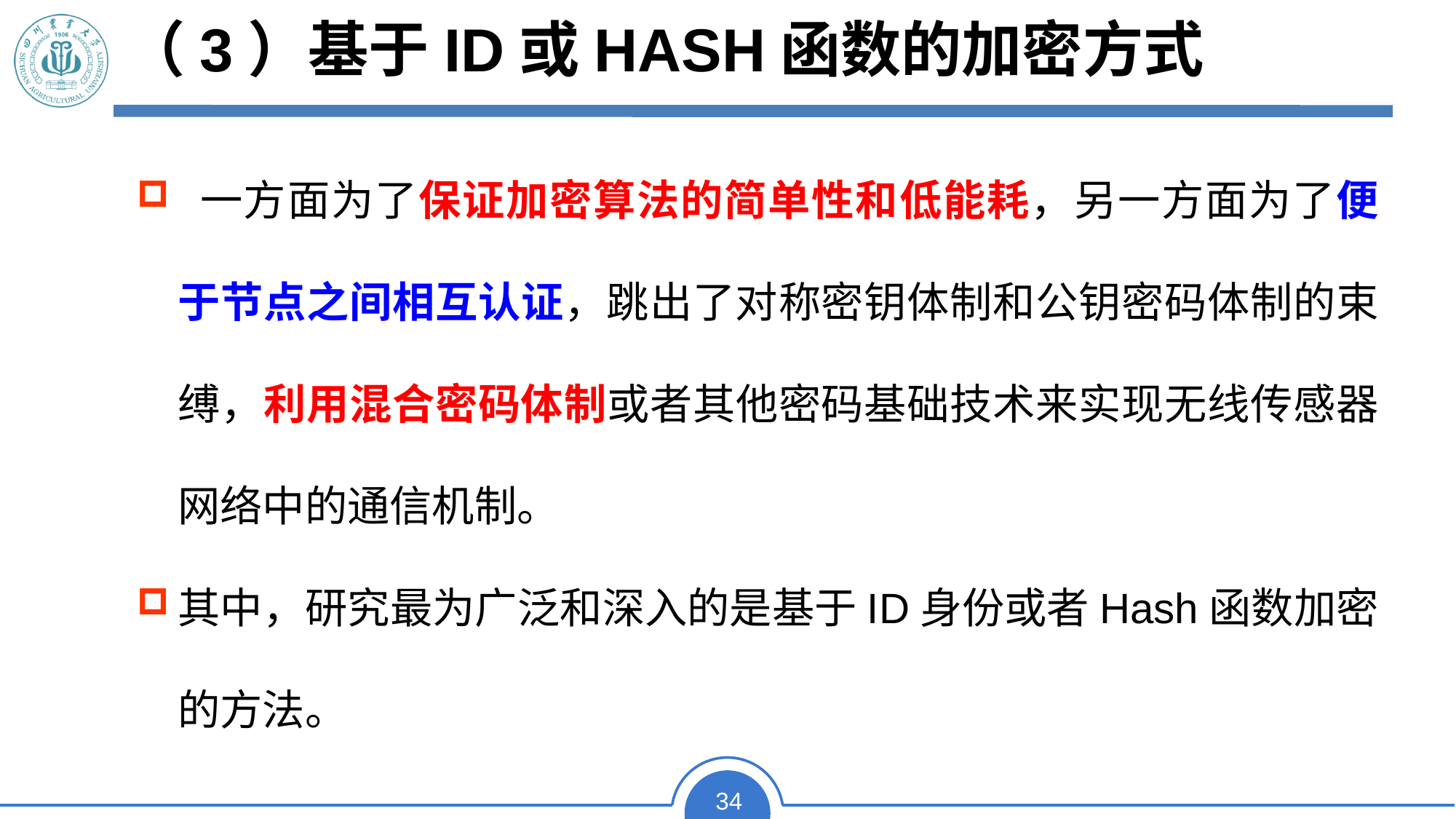

# （3）基于ID或Hash函数的加密方式
 一方面为了保证加密算法的简单性和低能耗，另一方面为了便于节点之间相互认证，跳出了对称密钥体制和公钥密码体制的束缚，利用混合密码体制或者其他密码基础技术来实现无线传感器网络中的通信机制。
其中，研究最为广泛和深入的是基于ID身份或者Hash函数加密的方法。